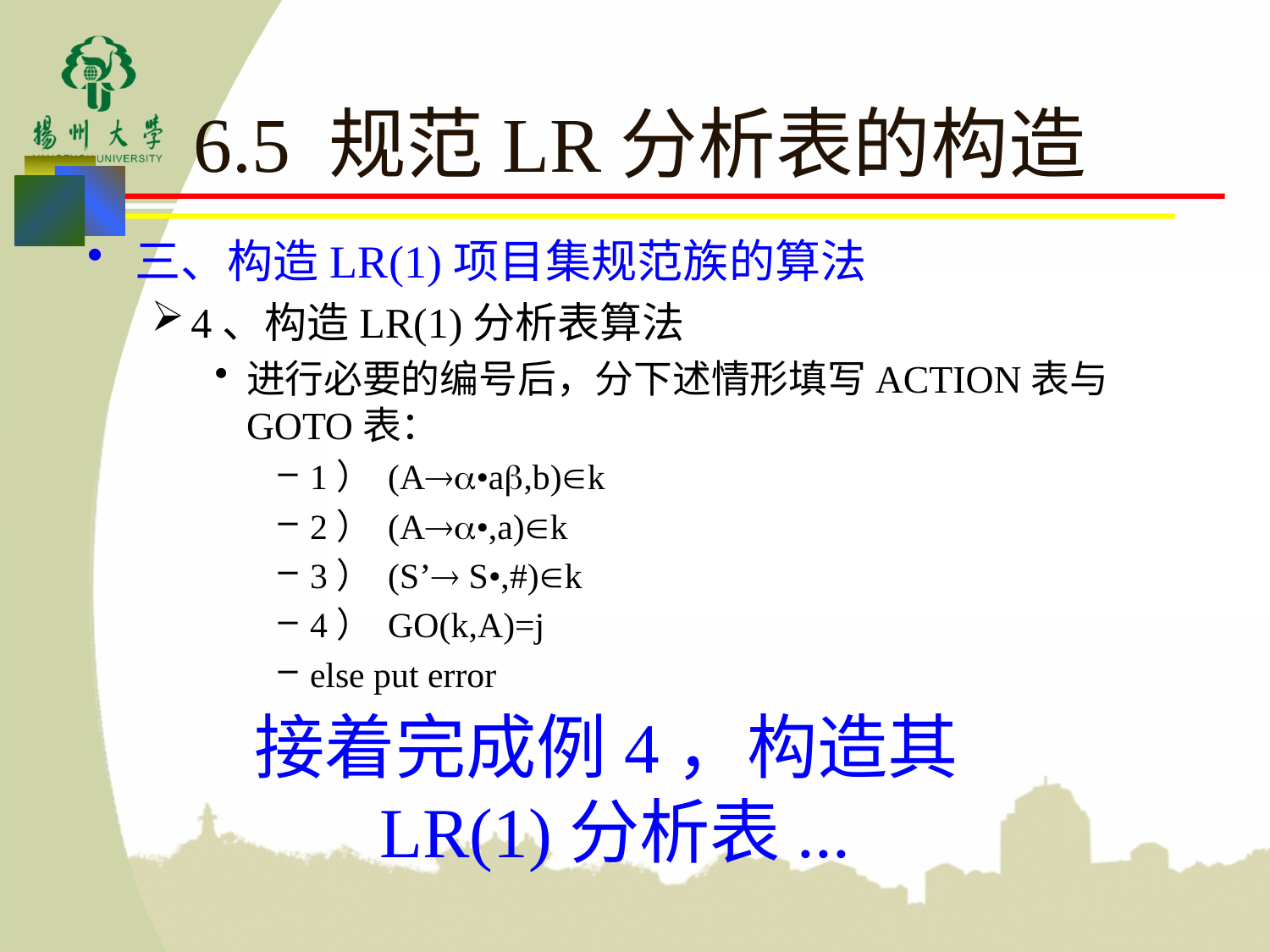

# 6.5 规范LR分析表的构造
三、构造LR(1)项目集规范族的算法
4、构造LR(1)分析表算法
进行必要的编号后，分下述情形填写ACTION表与GOTO表：
1） (A→α•aβ,b)∈k
2） (A→α•,a)∈k
3） (S’→ S•,#)∈k
4） GO(k,A)=j
else put error
接着完成例4，构造其LR(1)分析表...

89